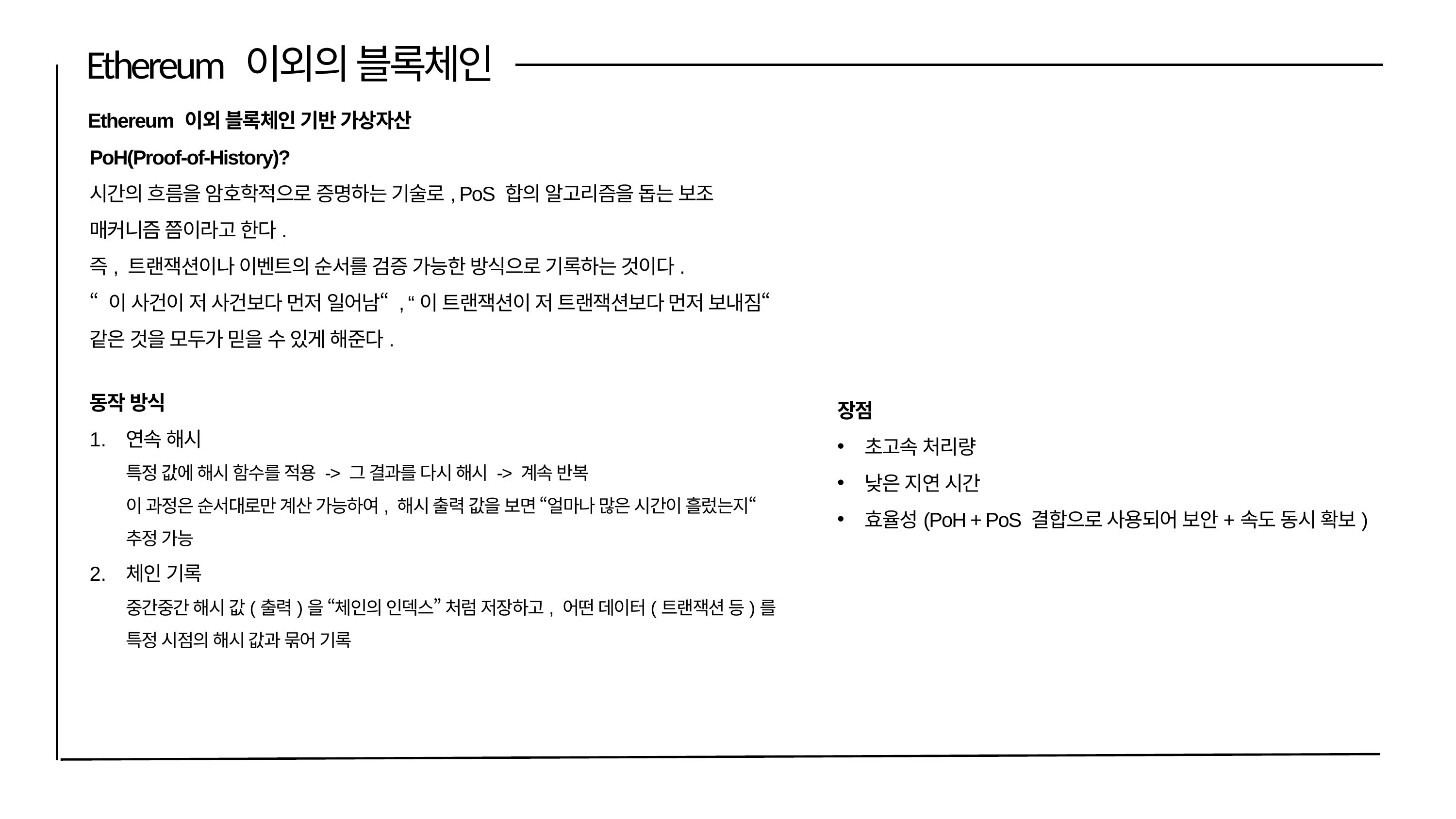

Ethereum 이외의 블록체인
Ethereum 이외 블록체인 기반 가상자산

PoH(Proof-of-History)?
시간의 흐름을 암호학적으로 증명하는 기술로, PoS 합의 알고리즘을 돕는 보조 매커니즘 쯤이라고 한다.
즉, 트랜잭션이나 이벤트의 순서를 검증 가능한 방식으로 기록하는 것이다.
“ 이 사건이 저 사건보다 먼저 일어남“ , “이 트랜잭션이 저 트랜잭션보다 먼저 보내짐“ 같은 것을 모두가 믿을 수 있게 해준다.

장점
초고속 처리량
낮은 지연 시간
효율성(PoH + PoS 결합으로 사용되어 보안+속도 동시 확보)
동작 방식
연속 해시
특정 값에 해시 함수를 적용 -> 그 결과를 다시 해시 -> 계속 반복
이 과정은 순서대로만 계산 가능하여, 해시 출력 값을 보면 “얼마나 많은 시간이 흘렀는지“ 추정 가능
체인 기록
중간중간 해시 값(출력)을 “체인의 인덱스” 처럼 저장하고, 어떤 데이터(트랜잭션 등)를 특정 시점의 해시 값과 묶어 기록